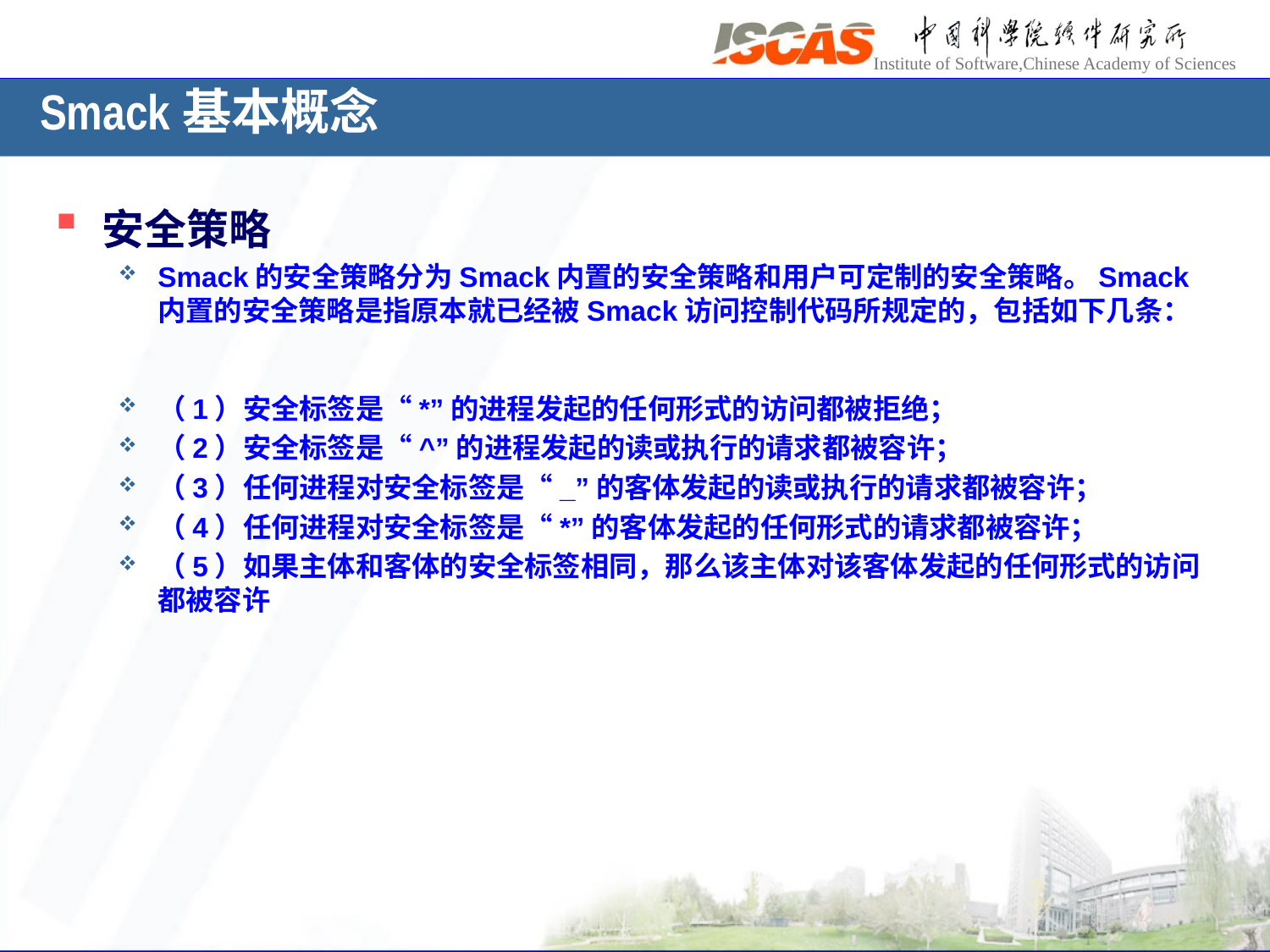

# Smack基本概念
安全策略
Smack的安全策略分为Smack内置的安全策略和用户可定制的安全策略。Smack内置的安全策略是指原本就已经被Smack访问控制代码所规定的，包括如下几条：

（1）安全标签是“*”的进程发起的任何形式的访问都被拒绝；
（2）安全标签是“^”的进程发起的读或执行的请求都被容许；
（3）任何进程对安全标签是“_”的客体发起的读或执行的请求都被容许；
（4）任何进程对安全标签是“*”的客体发起的任何形式的请求都被容许；
（5）如果主体和客体的安全标签相同，那么该主体对该客体发起的任何形式的访问都被容许